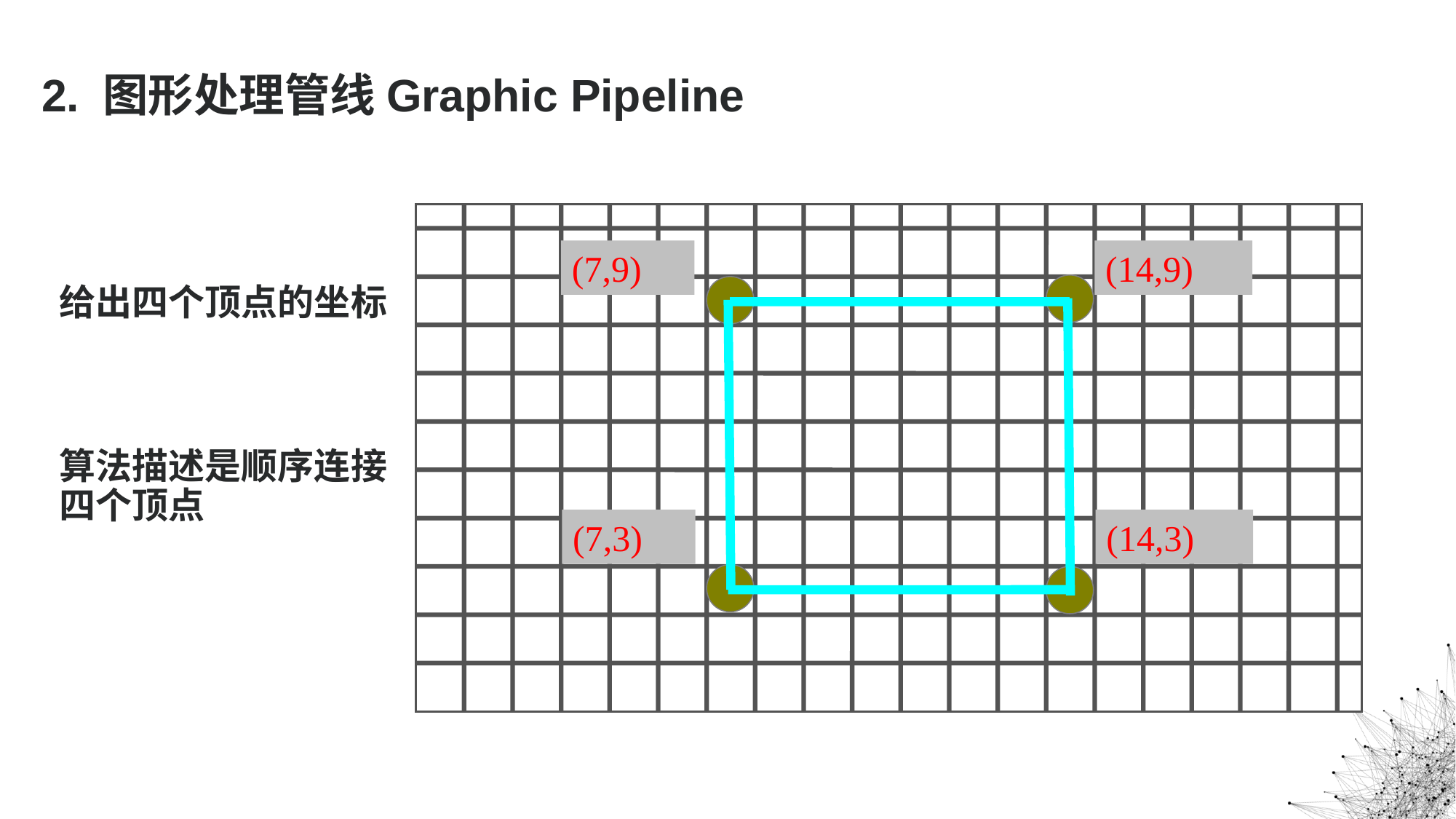

# 2. 图形处理管线Graphic Pipeline

给出四个顶点的坐标

算法描述是顺序连接四个顶点

(7,9)
(14,9)

(7,3)
(14,3)